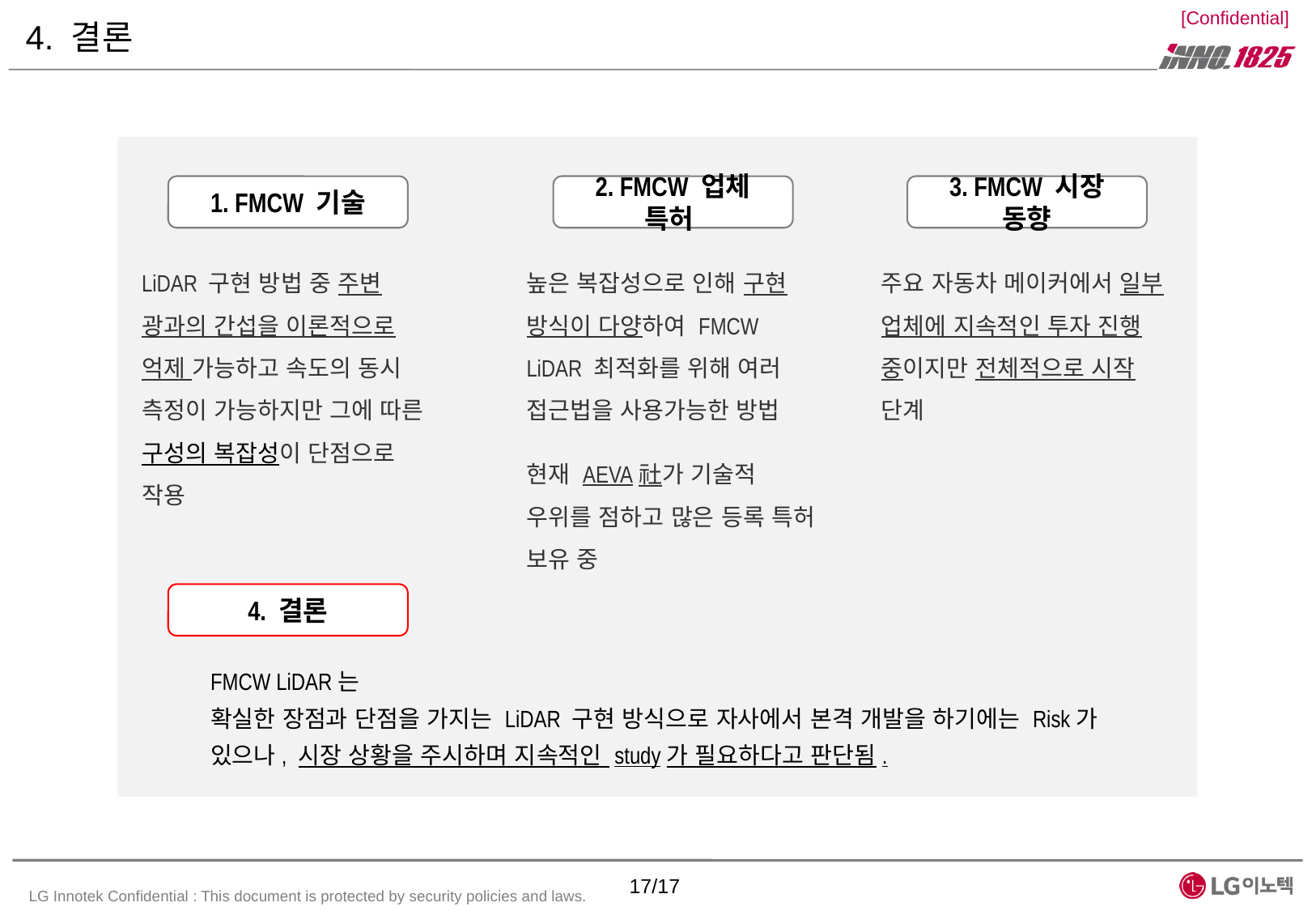

# 4. 결론

1. FMCW 기술
2. FMCW 업체 특허
3. FMCW 시장 동향
LiDAR 구현 방법 중 주변 광과의 간섭을 이론적으로 억제 가능하고 속도의 동시 측정이 가능하지만 그에 따른 구성의 복잡성이 단점으로 작용
높은 복잡성으로 인해 구현 방식이 다양하여 FMCW LiDAR 최적화를 위해 여러 접근법을 사용가능한 방법
현재 AEVA社가 기술적 우위를 점하고 많은 등록 특허 보유 중
주요 자동차 메이커에서 일부 업체에 지속적인 투자 진행 중이지만 전체적으로 시작 단계
4. 결론
FMCW LiDAR는
확실한 장점과 단점을 가지는 LiDAR 구현 방식으로 자사에서 본격 개발을 하기에는 Risk가 있으나, 시장 상황을 주시하며 지속적인 study가 필요하다고 판단됨.
17/17